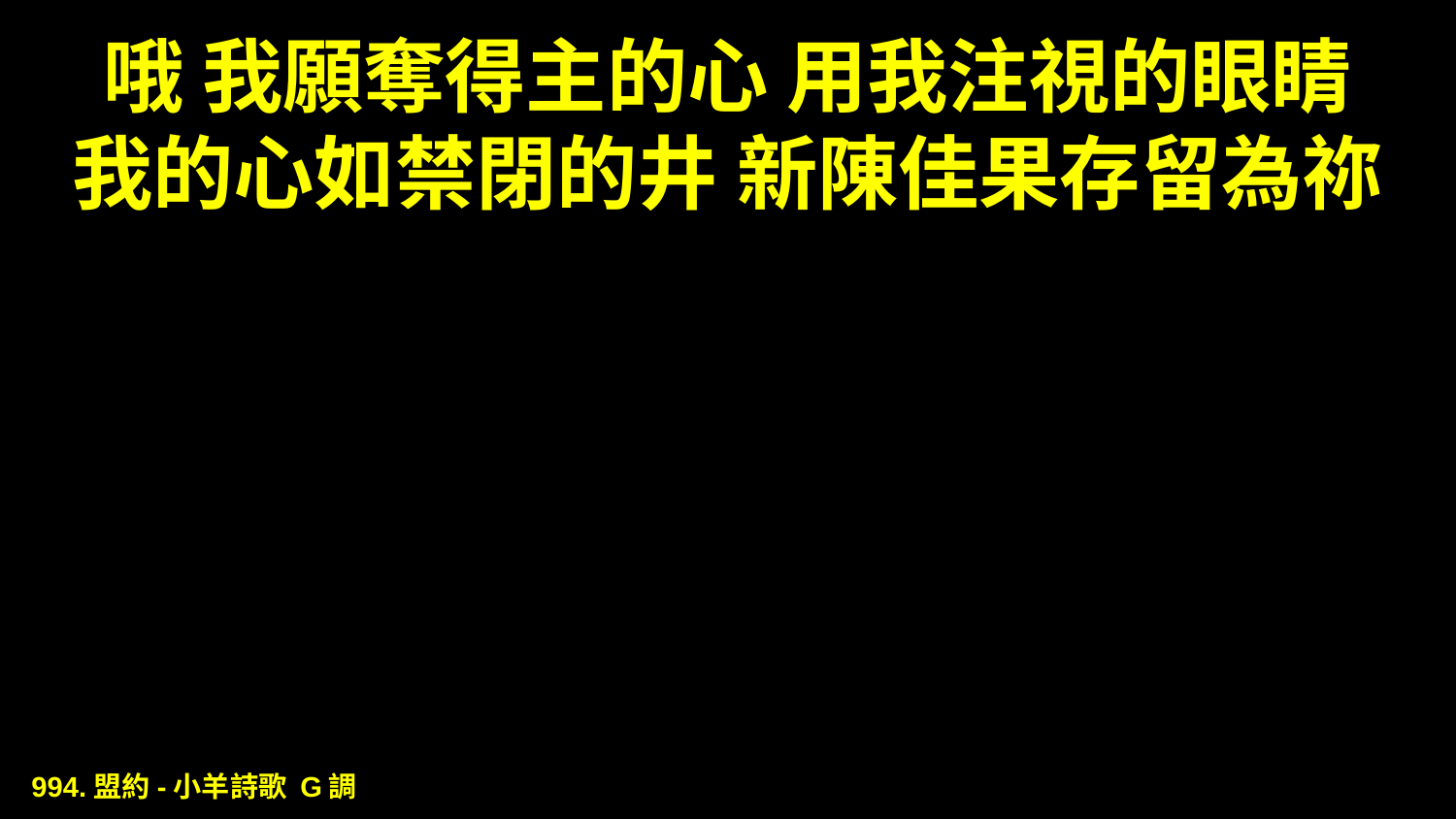

# 哦 我願奪得主的心 用我注視的眼睛 我的心如禁閉的井 新陳佳果存留為祢
994.盟約-小羊詩歌 G調